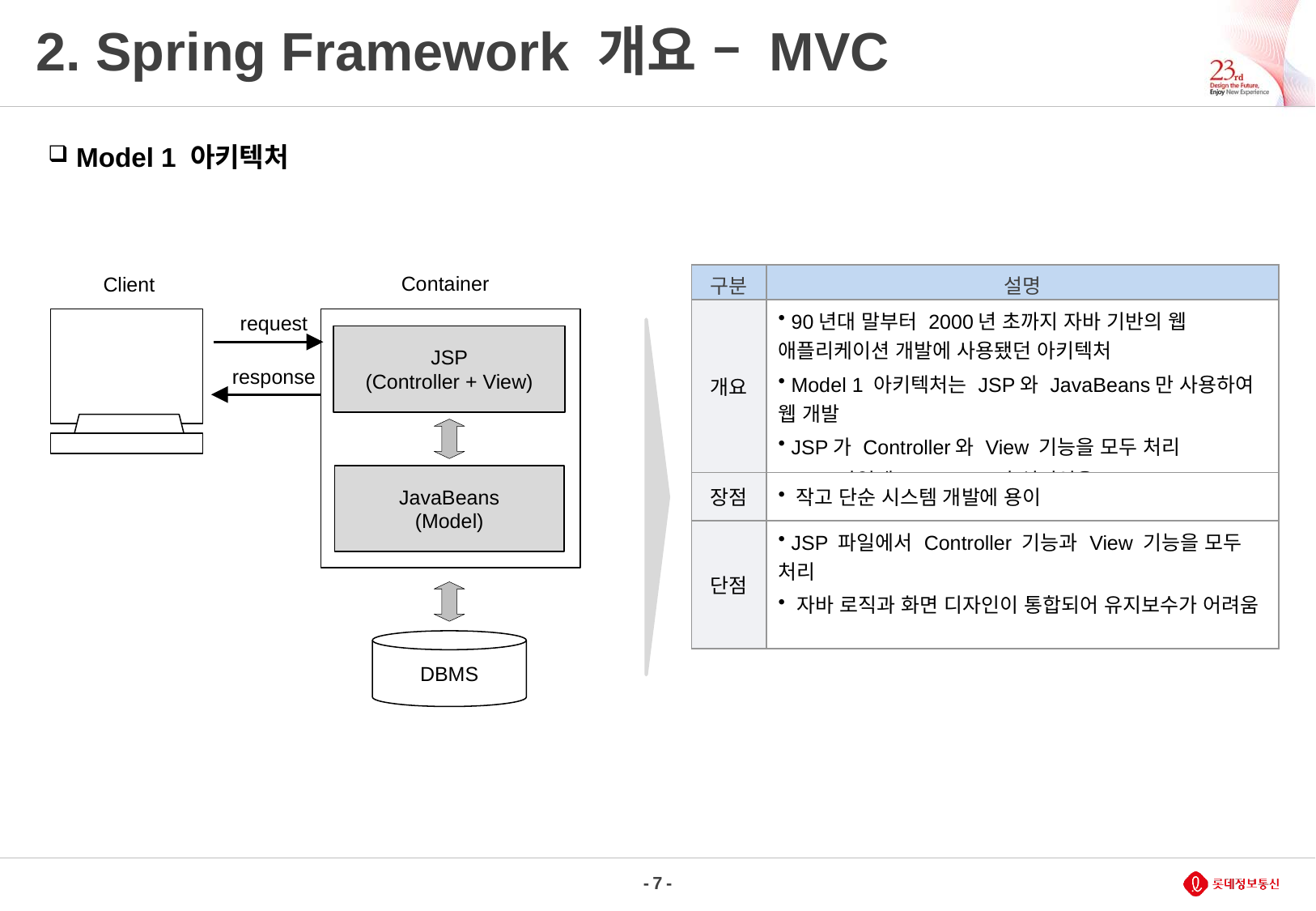

# 2. Spring Framework 개요 – MVC
 Model 1 아키텍처
Container
Client
request

JSP
(Controller + View)

JavaBeans
(Model)
response

DBMS
| 구분 | 설명 |
| --- | --- |
| 개요 | 90년대 말부터 2000년 초까지 자바 기반의 웹 애플리케이션 개발에 사용됐던 아키텍처 Model 1 아키텍처는 JSP와 JavaBeans만 사용하여 웹 개발 JSP가 Controller와 View 기능을 모두 처리 JSP 파일에 Java 코드가 섞여있음. |
| 장점 | 작고 단순 시스템 개발에 용이 |
| 단점 | JSP 파일에서 Controller 기능과 View 기능을 모두 처리 자바 로직과 화면 디자인이 통합되어 유지보수가 어려움 |

- 7 -